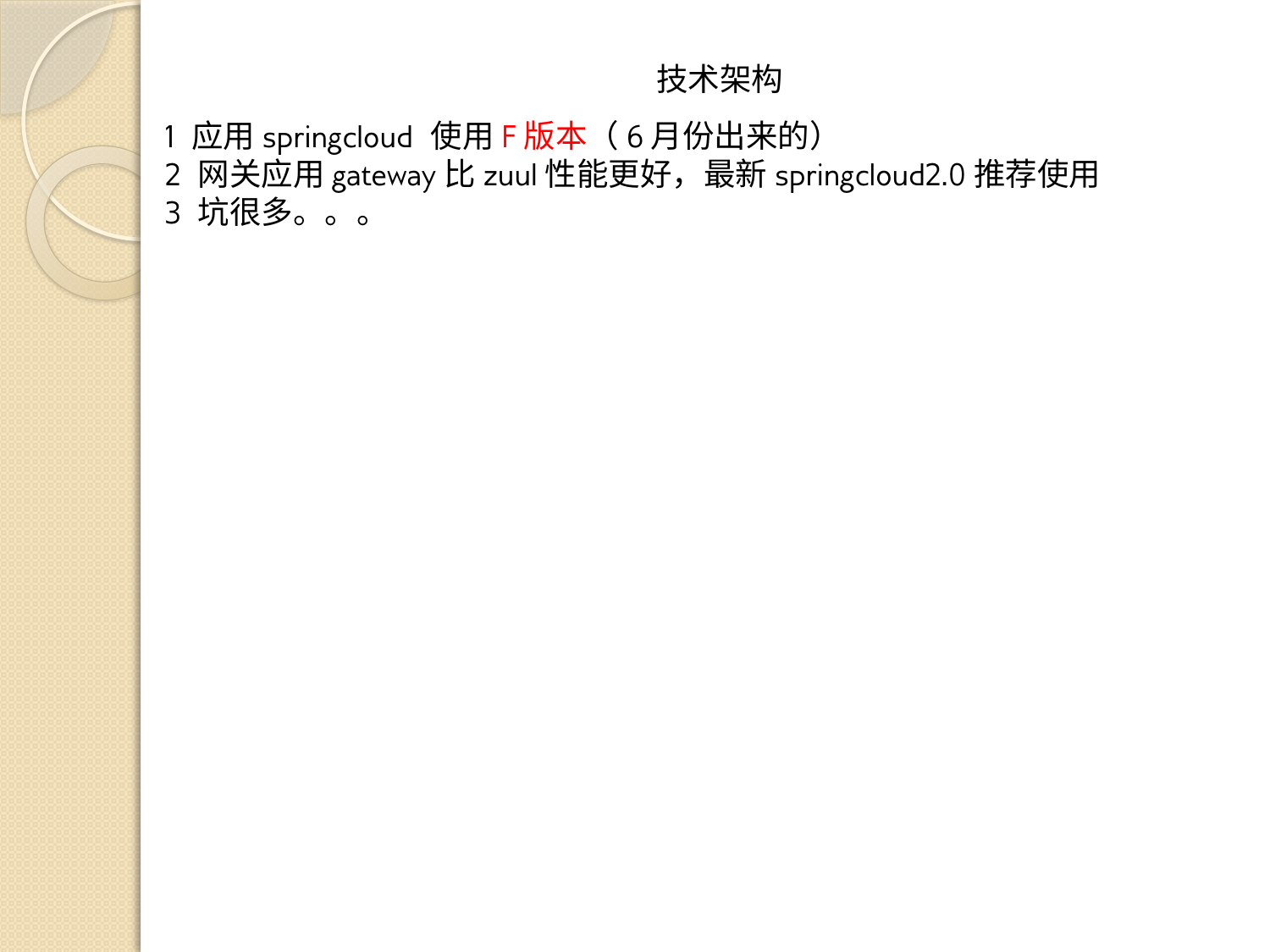

技术架构
1 应用springcloud 使用F版本（6月份出来的）
2 网关应用gateway比zuul性能更好，最新springcloud2.0推荐使用
3 坑很多。。。